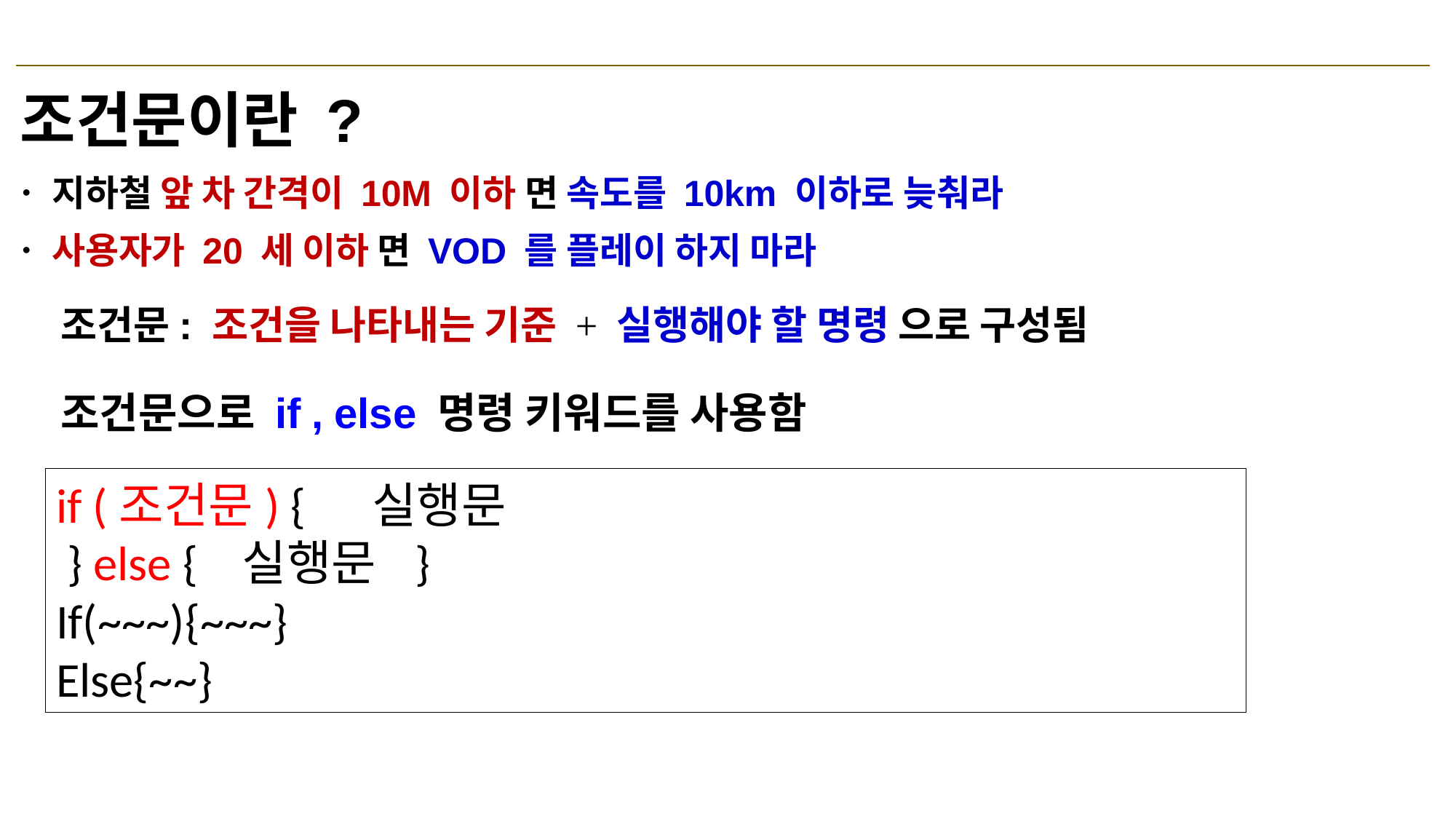

조건문이란 ?
ㆍ 지하철 앞 차 간격이 10M 이하 면 속도를 10km 이하로 늦춰라

ㆍ 사용자가 20 세 이하 면 VOD 를 플레이 하지 마라
조건문: 조건을 나타내는 기준 + 실행해야 할 명령 으로 구성됨

조건문으로 if , else 명령 키워드를 사용함
if (조건문) {     실행문
 } else {   실행문  }
If(~~~){~~~}
Else{~~}